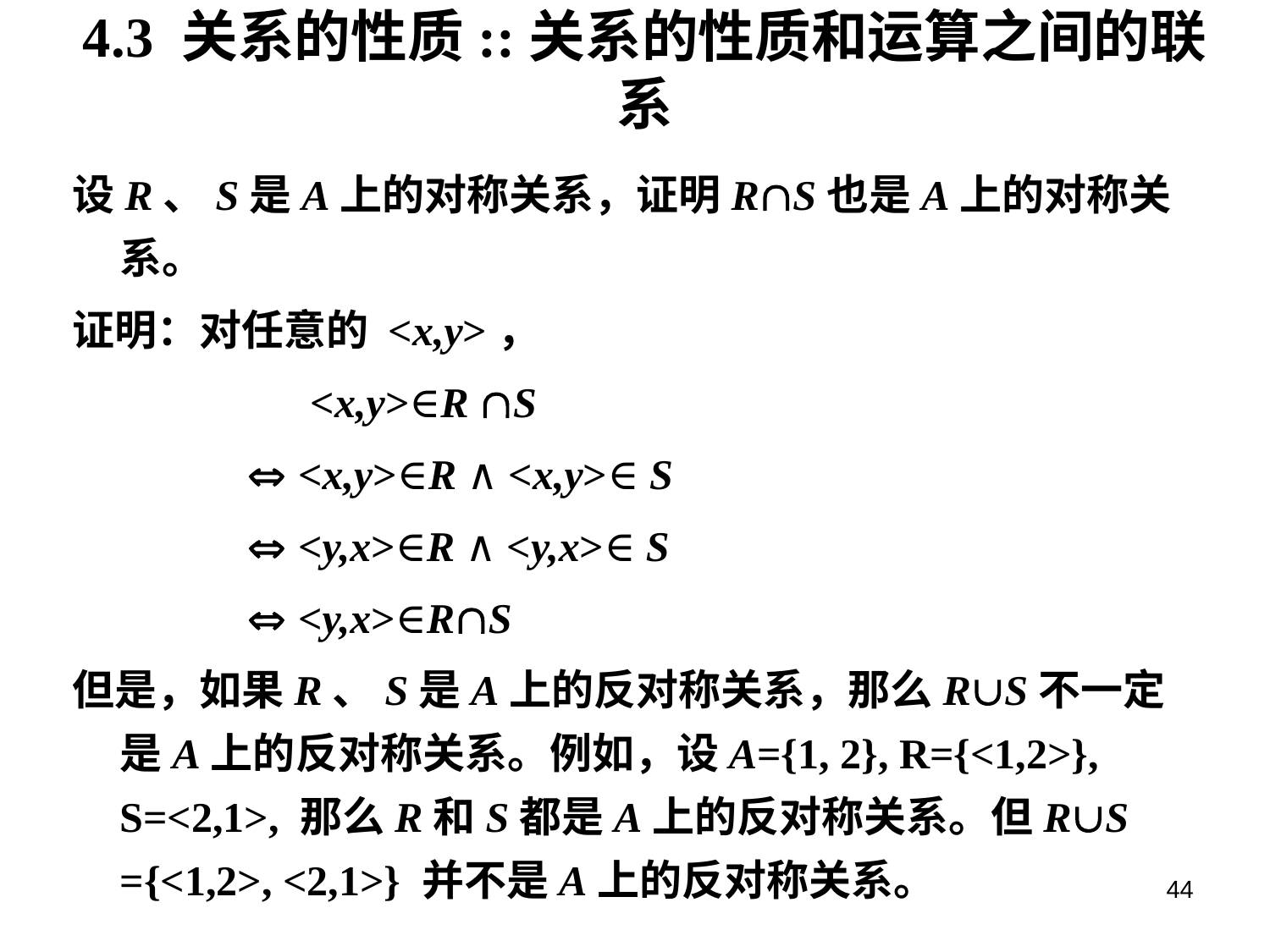

# 4.3 关系的性质::关系的性质和运算之间的联系
设R、S是A上的对称关系，证明R∩S也是A上的对称关系。
证明：对任意的 <x,y>，
		      <x,y>∈R ∩S
		⇔ <x,y>∈R ∧ <x,y>∈ S
		⇔ <y,x>∈R ∧ <y,x>∈ S
		⇔ <y,x>∈R∩S
但是，如果R、S是A上的反对称关系，那么R∪S不一定是A上的反对称关系。例如，设A={1, 2}, R={<1,2>}, S=<2,1>, 那么R和S都是A上的反对称关系。但R∪S ={<1,2>, <2,1>} 并不是A上的反对称关系。
44